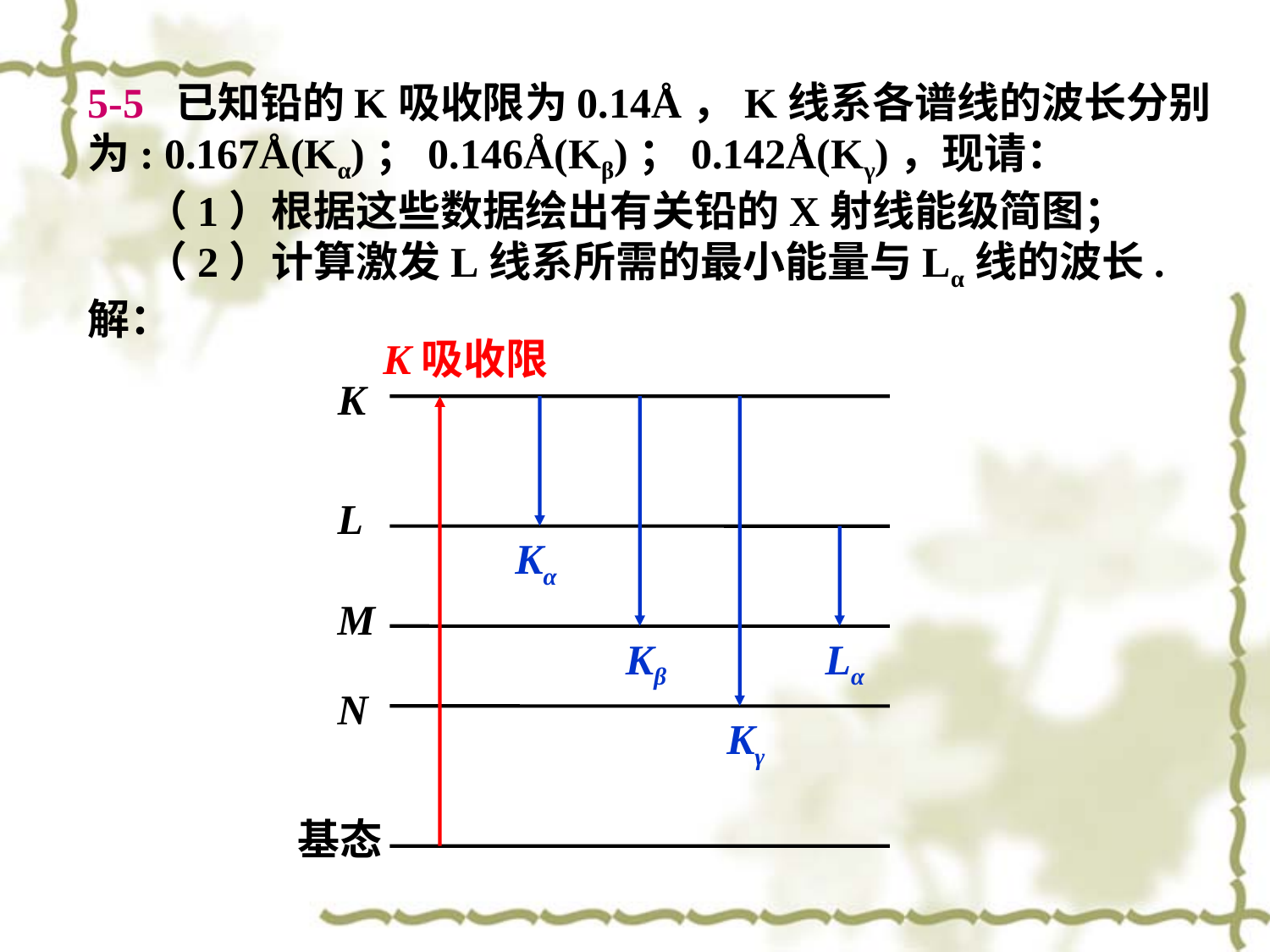

5-5  已知铅的K吸收限为0.14Å，K线系各谱线的波长分别为: 0.167Å(Kα)；0.146Å(Kβ)；0.142Å(Kγ)，现请：
     （1）根据这些数据绘出有关铅的X射线能级简图；
     （2）计算激发L线系所需的最小能量与Lα线的波长.
解：
K吸收限
K

L

Kα

M

Kβ
Lα
N

Kγ
基态